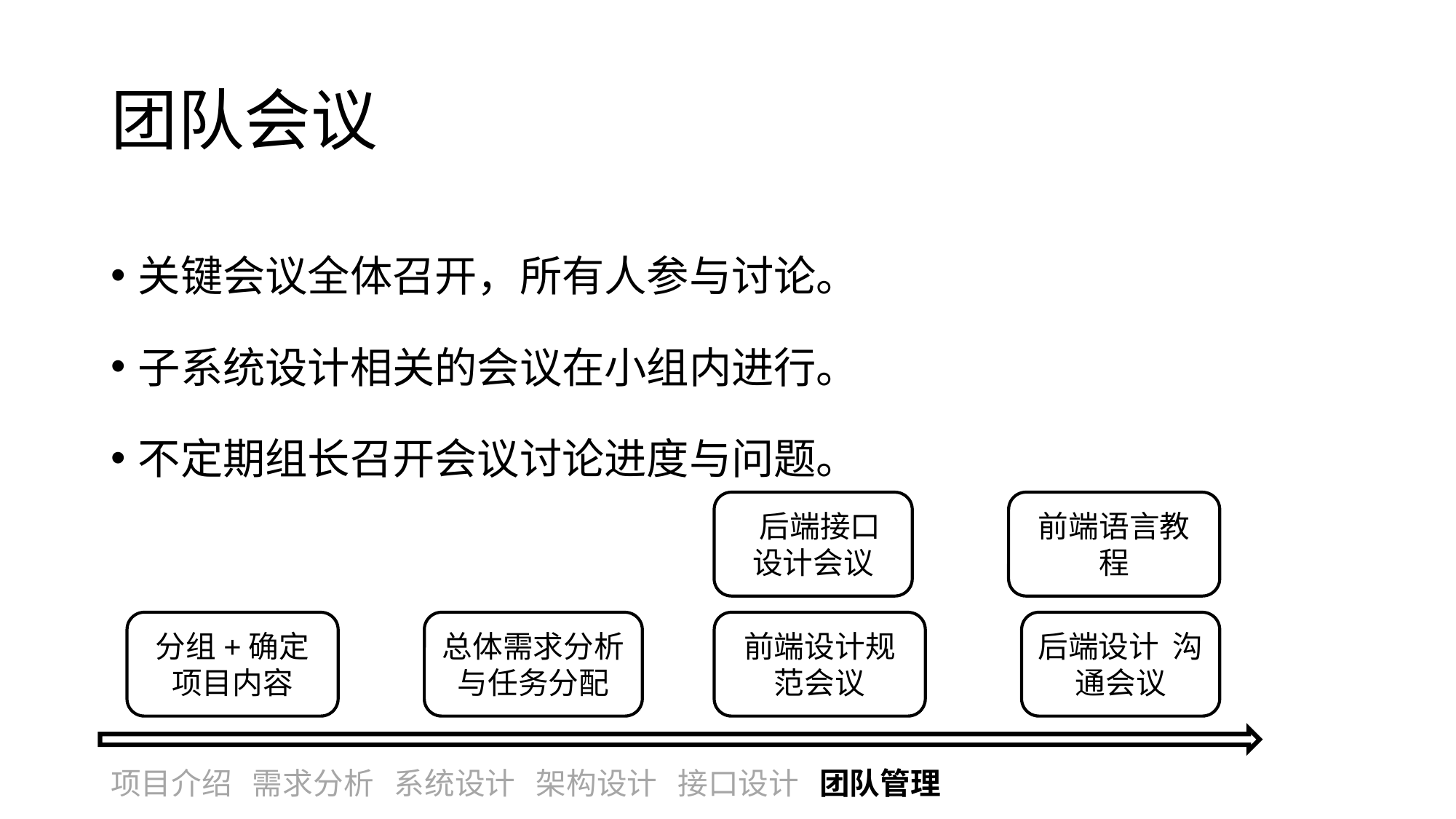

# 团队会议
关键会议全体召开，所有人参与讨论。
子系统设计相关的会议在小组内进行。
不定期组长召开会议讨论进度与问题。
 后端接口 设计会议
前端语言教程
分组+确定项目内容
总体需求分析与任务分配
前端设计规范会议
后端设计  沟通会议